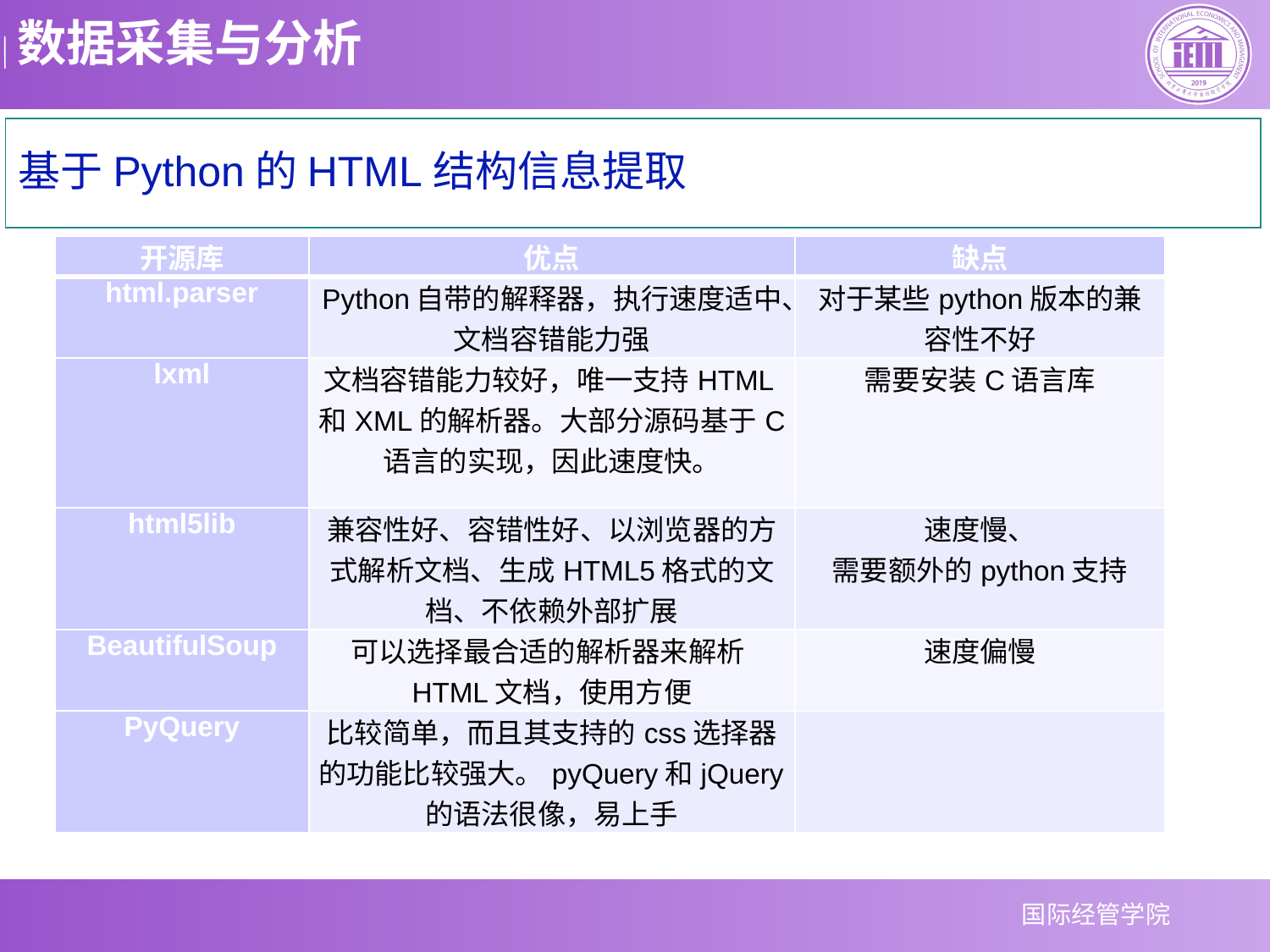

# 基于Python的HTML结构信息提取
| 开源库 | 优点 | 缺点 |
| --- | --- | --- |
| html.parser | Python自带的解释器，执行速度适中、文档容错能力强 | 对于某些python版本的兼容性不好 |
| lxml | 文档容错能力较好，唯一支持HTML和XML的解析器。大部分源码基于C语言的实现，因此速度快。 | 需要安装C语言库 |
| html5lib | 兼容性好、容错性好、以浏览器的方式解析文档、生成HTML5格式的文档、不依赖外部扩展 | 速度慢、 需要额外的python支持 |
| BeautifulSoup | 可以选择最合适的解析器来解析HTML文档，使用方便 | 速度偏慢 |
| PyQuery | 比较简单，而且其支持的css选择器的功能比较强大。pyQuery和jQuery的语法很像，易上手 |  |